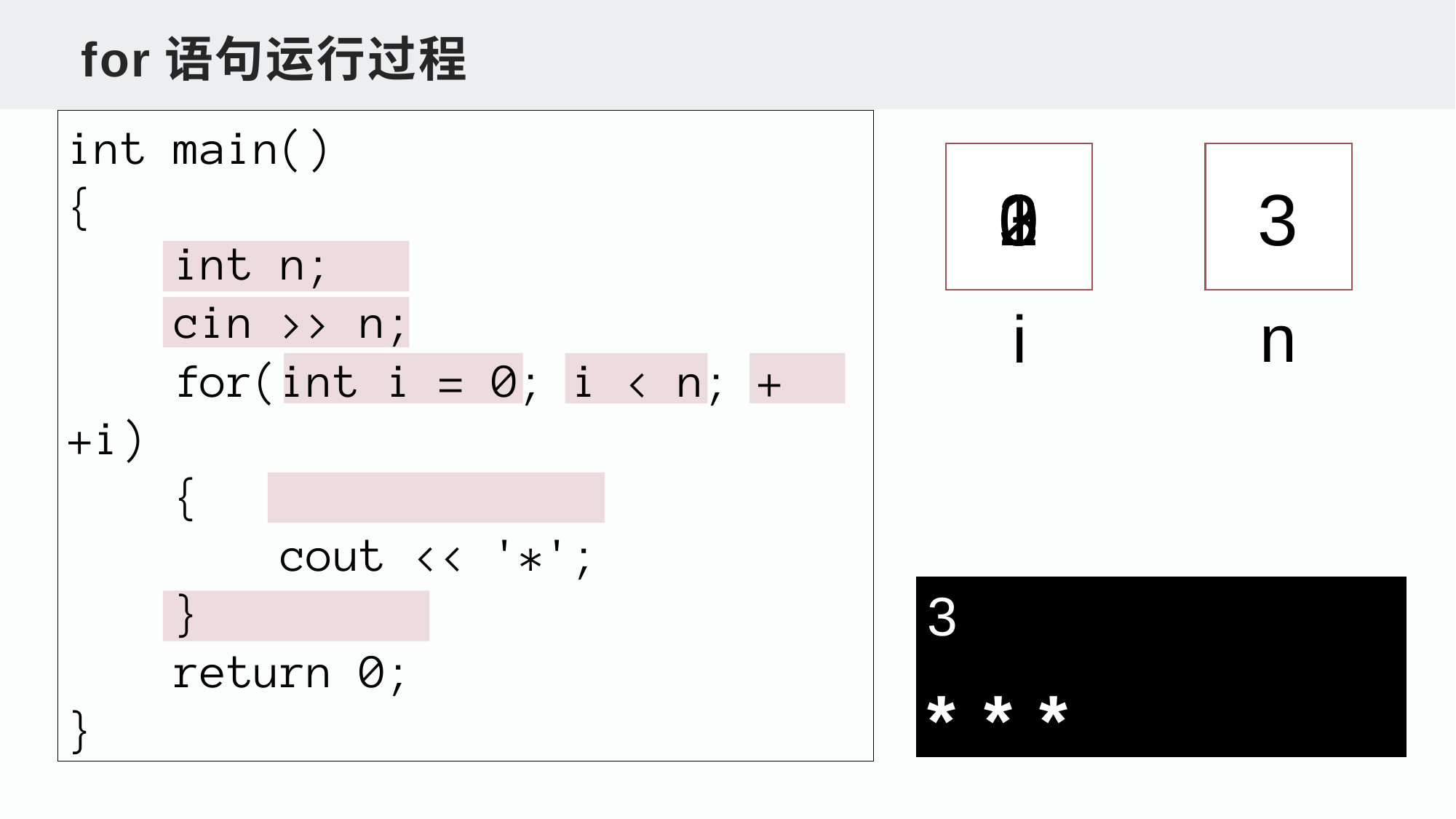

for语句运行过程
int main()
{
    int n;
    cin >> n;
    for(int i = 0; i < n; ++i)
    {
        cout << '*';
    }
    return 0;
}

0
1
2
3
3

n
i

3

*
*
*